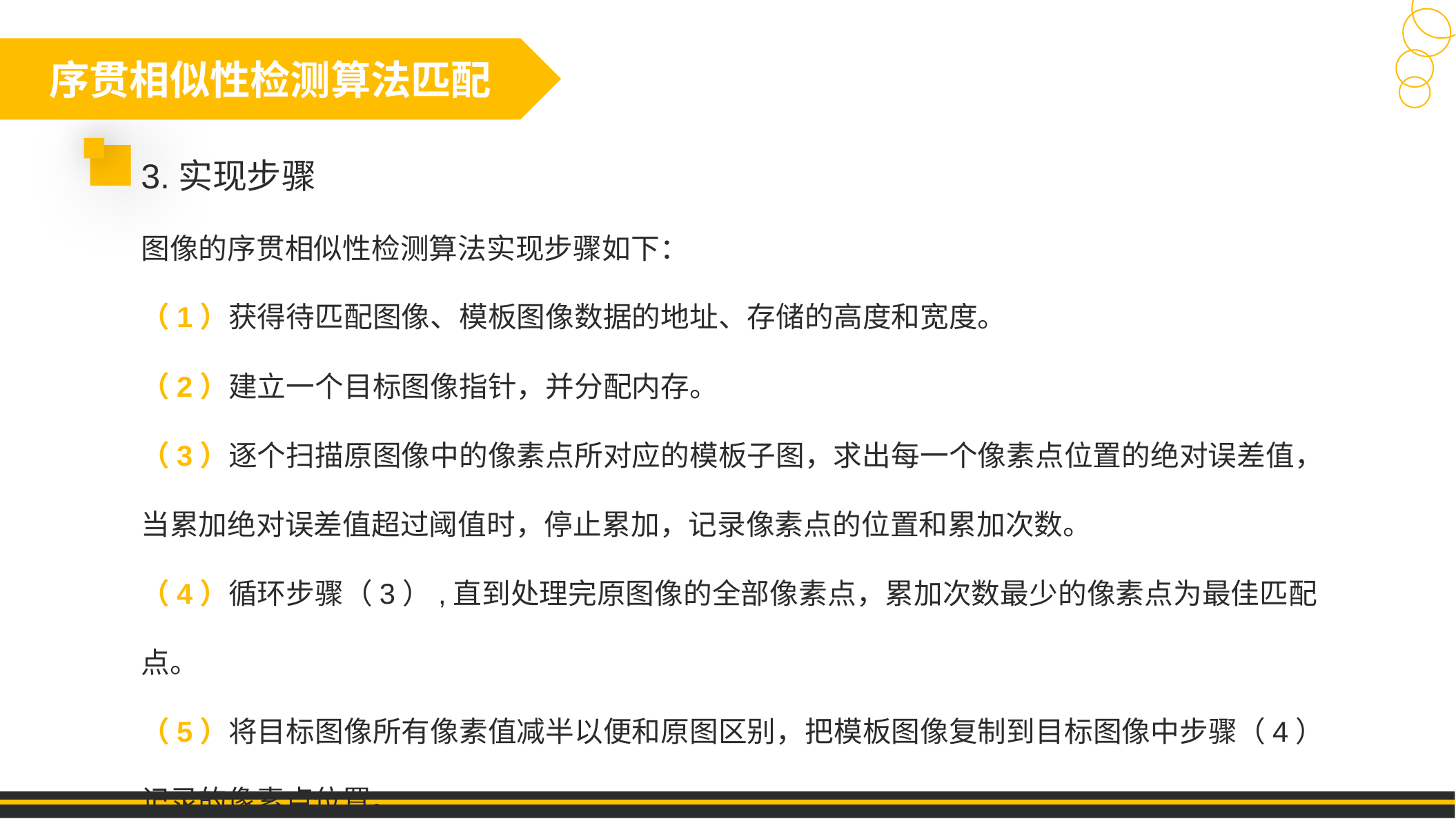

序贯相似性检测算法匹配
3.实现步骤
图像的序贯相似性检测算法实现步骤如下：
（1）获得待匹配图像、模板图像数据的地址、存储的高度和宽度。
（2）建立一个目标图像指针，并分配内存。
（3）逐个扫描原图像中的像素点所对应的模板子图，求出每一个像素点位置的绝对误差值，当累加绝对误差值超过阈值时，停止累加，记录像素点的位置和累加次数。
（4）循环步骤（3）,直到处理完原图像的全部像素点，累加次数最少的像素点为最佳匹配点。
（5）将目标图像所有像素值减半以便和原图区别，把模板图像复制到目标图像中步骤（4）记录的像素点位置。